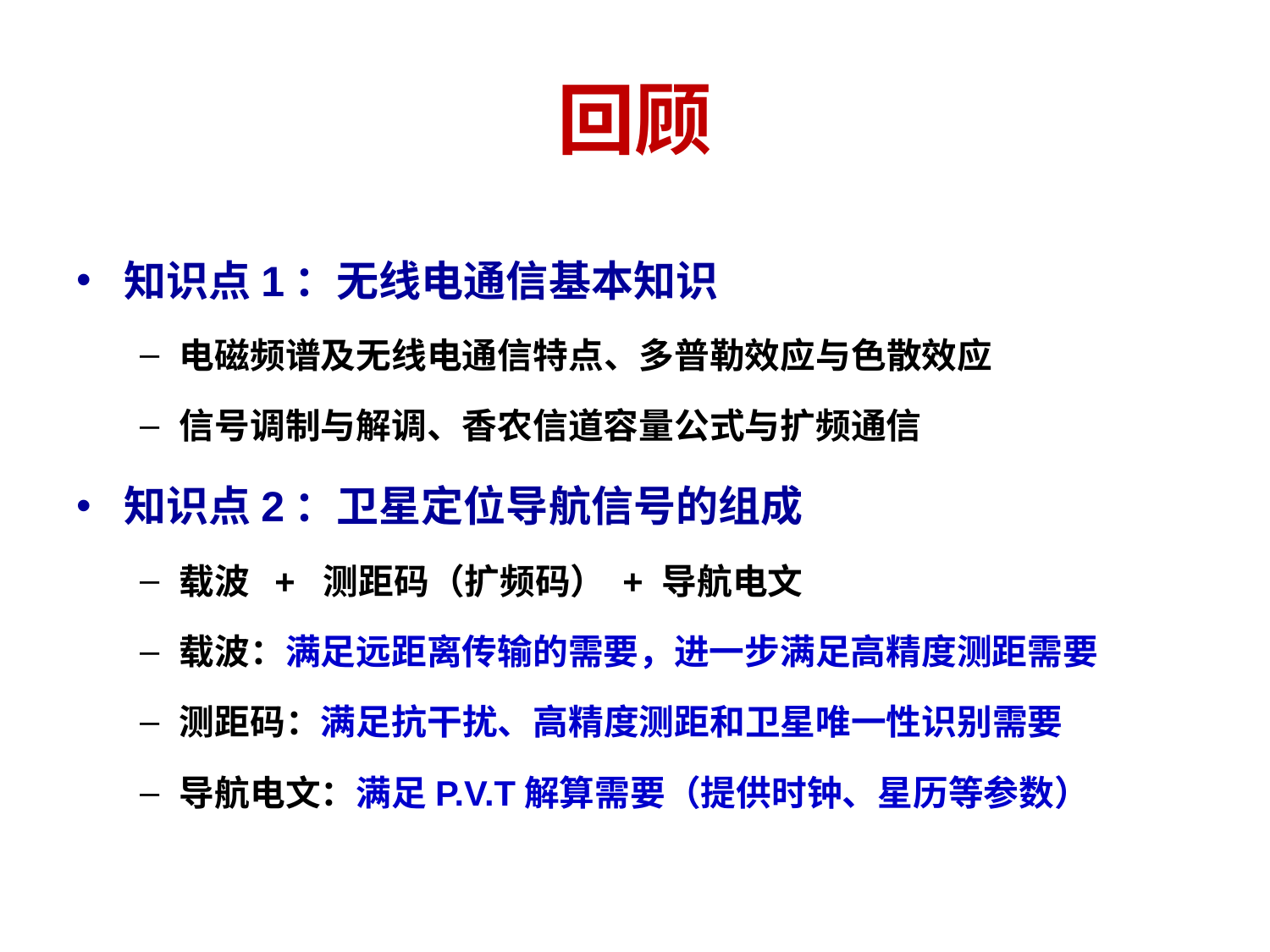

# 回顾
知识点1：无线电通信基本知识
电磁频谱及无线电通信特点、多普勒效应与色散效应
信号调制与解调、香农信道容量公式与扩频通信
知识点2：卫星定位导航信号的组成
载波  +  测距码（扩频码） + 导航电文
载波：满足远距离传输的需要，进一步满足高精度测距需要
测距码：满足抗干扰、高精度测距和卫星唯一性识别需要
导航电文：满足P.V.T解算需要（提供时钟、星历等参数）